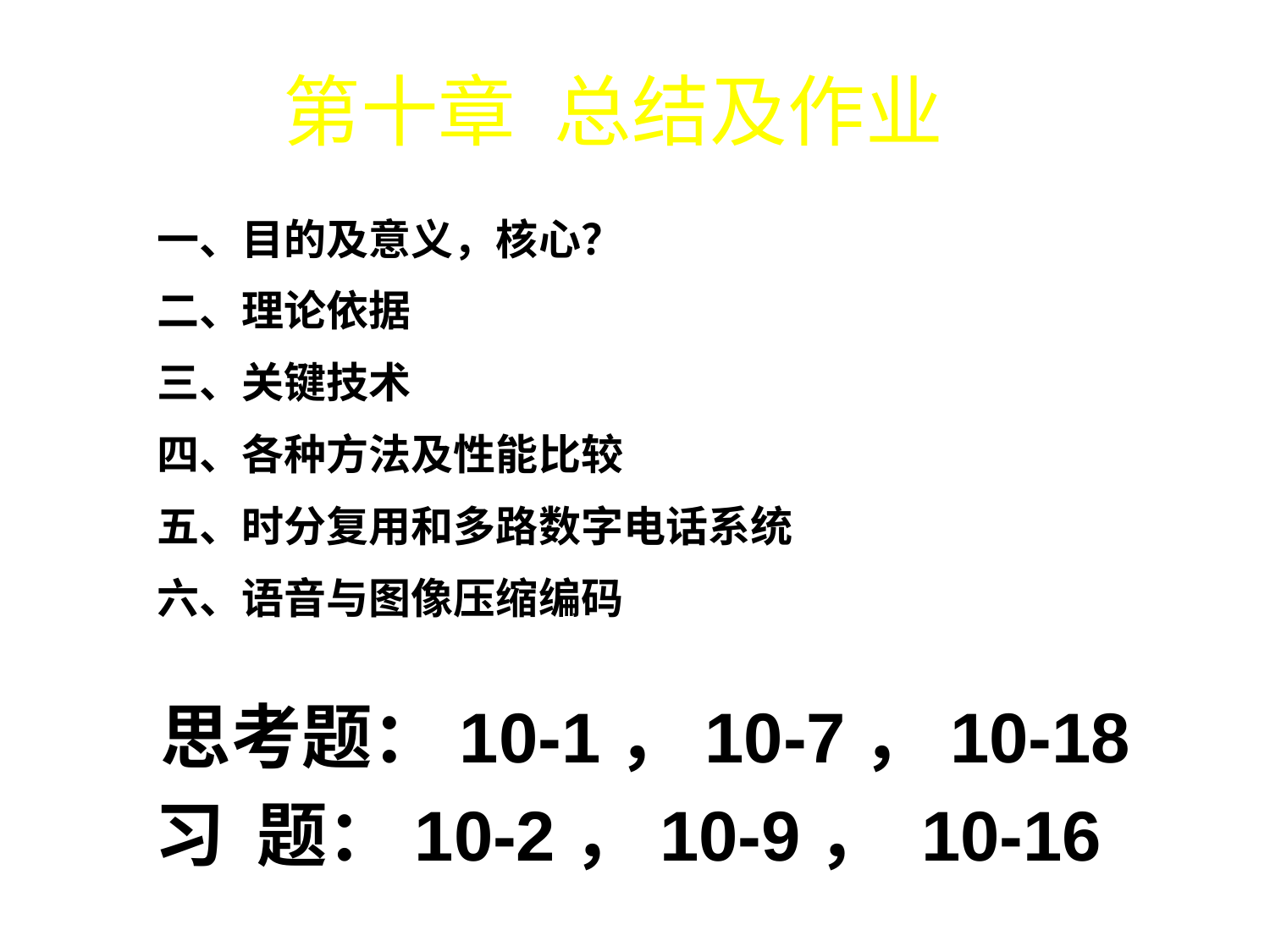

第十章	 总结及作业
一、目的及意义，核心？
二、理论依据
三、关键技术
四、各种方法及性能比较
五、时分复用和多路数字电话系统
六、语音与图像压缩编码
	思考题：10-1，10-7，10-18
 习  题：10-2，10-9， 10-16